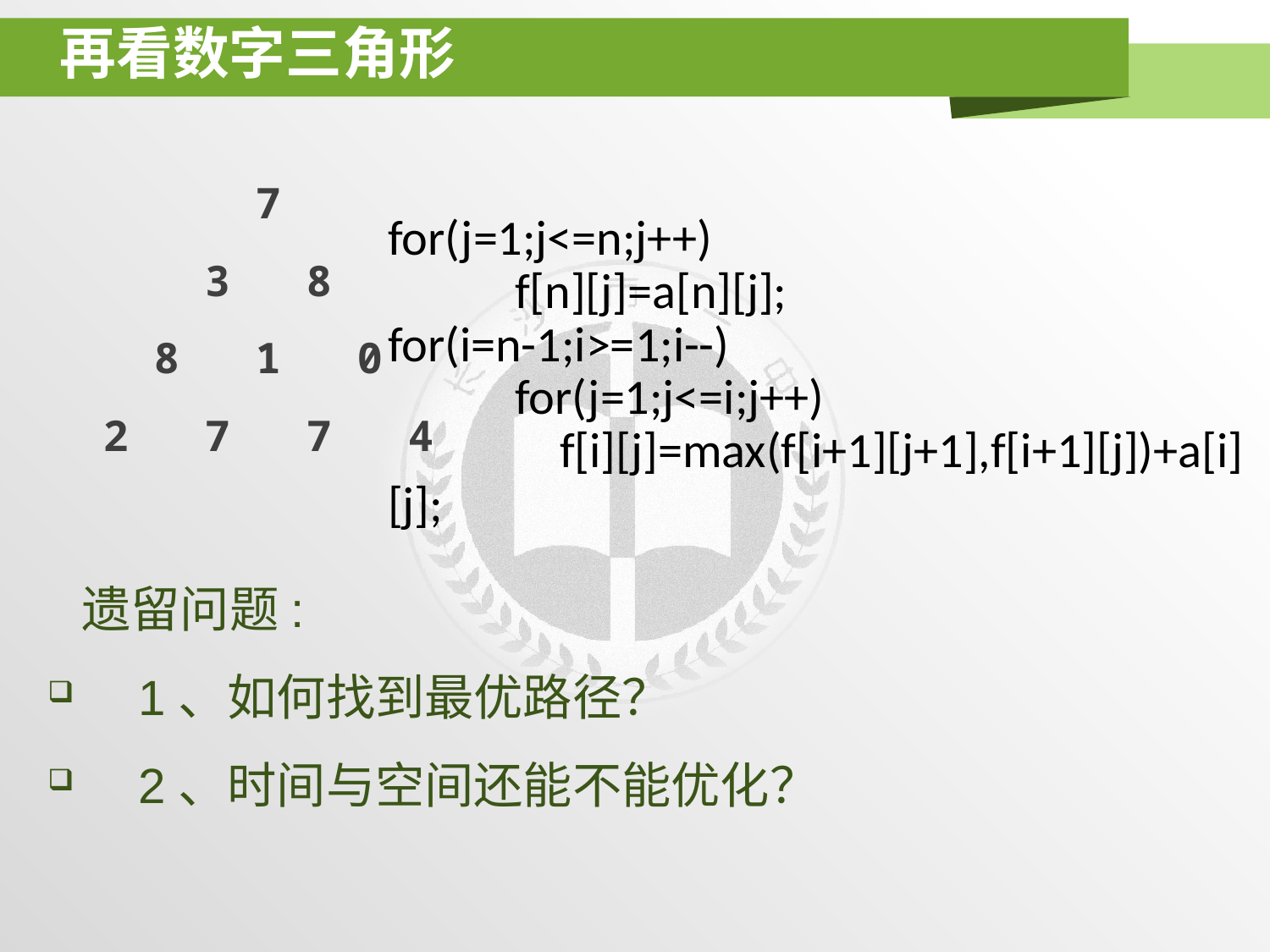

# 再看数字三角形
      7
    3   8
  8   1   0
2   7   7   4

  遗留问题:
   1、如何找到最优路径？
   2、时间与空间还能不能优化？
for(j=1;j<=n;j++)
	f[n][j]=a[n][j];
for(i=n-1;i>=1;i--)
	for(j=1;j<=i;j++)
	    f[i][j]=max(f[i+1][j+1],f[i+1][j])+a[i][j];